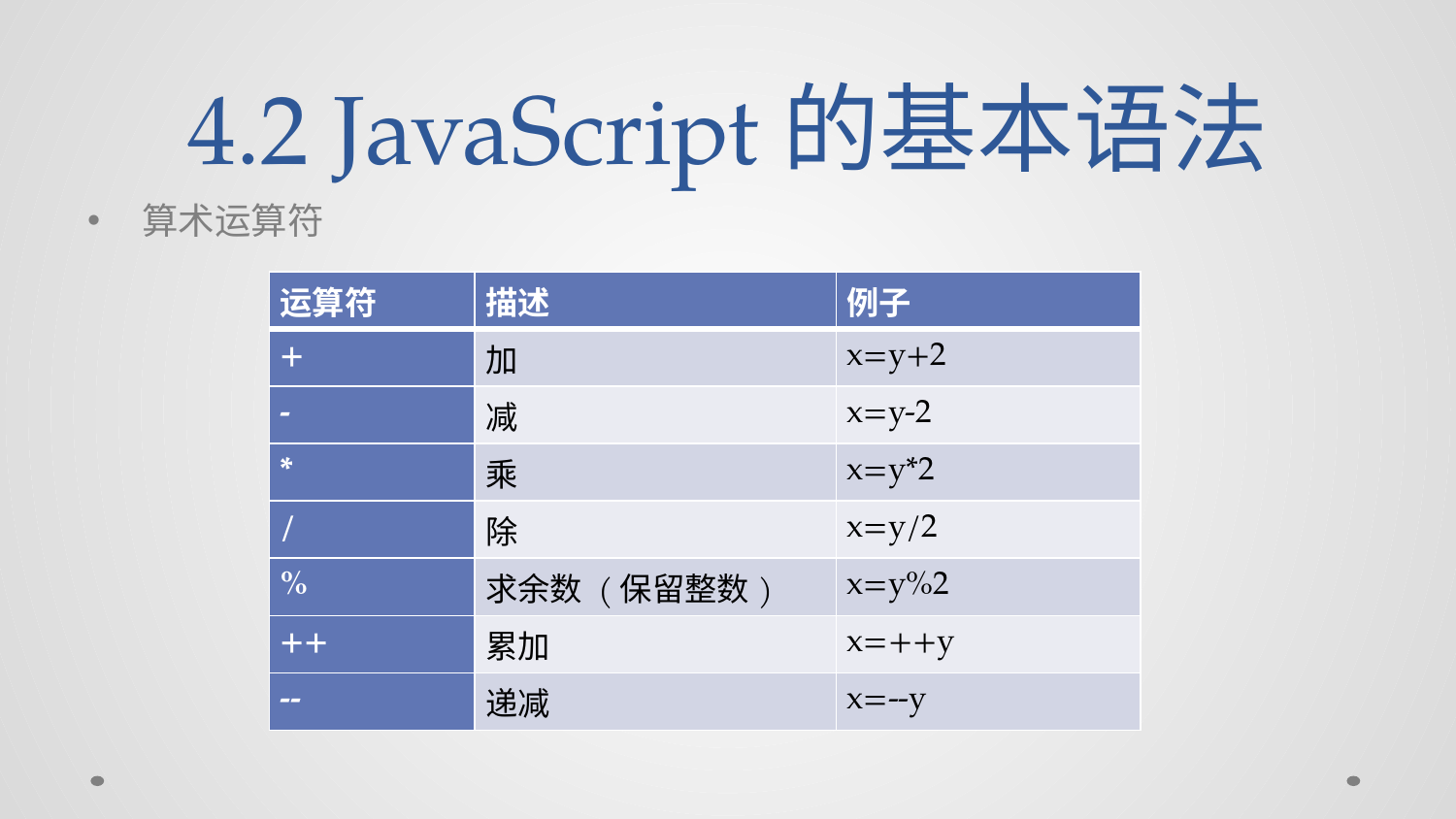

# 4.2 JavaScript的基本语法
算术运算符
| 运算符 | 描述 | 例子 |
| --- | --- | --- |
| + | 加 | x=y+2 |
| - | 减 | x=y-2 |
| \* | 乘 | x=y\*2 |
| / | 除 | x=y/2 |
| % | 求余数 (保留整数) | x=y%2 |
| ++ | 累加 | x=++y |
| -- | 递减 | x=--y |